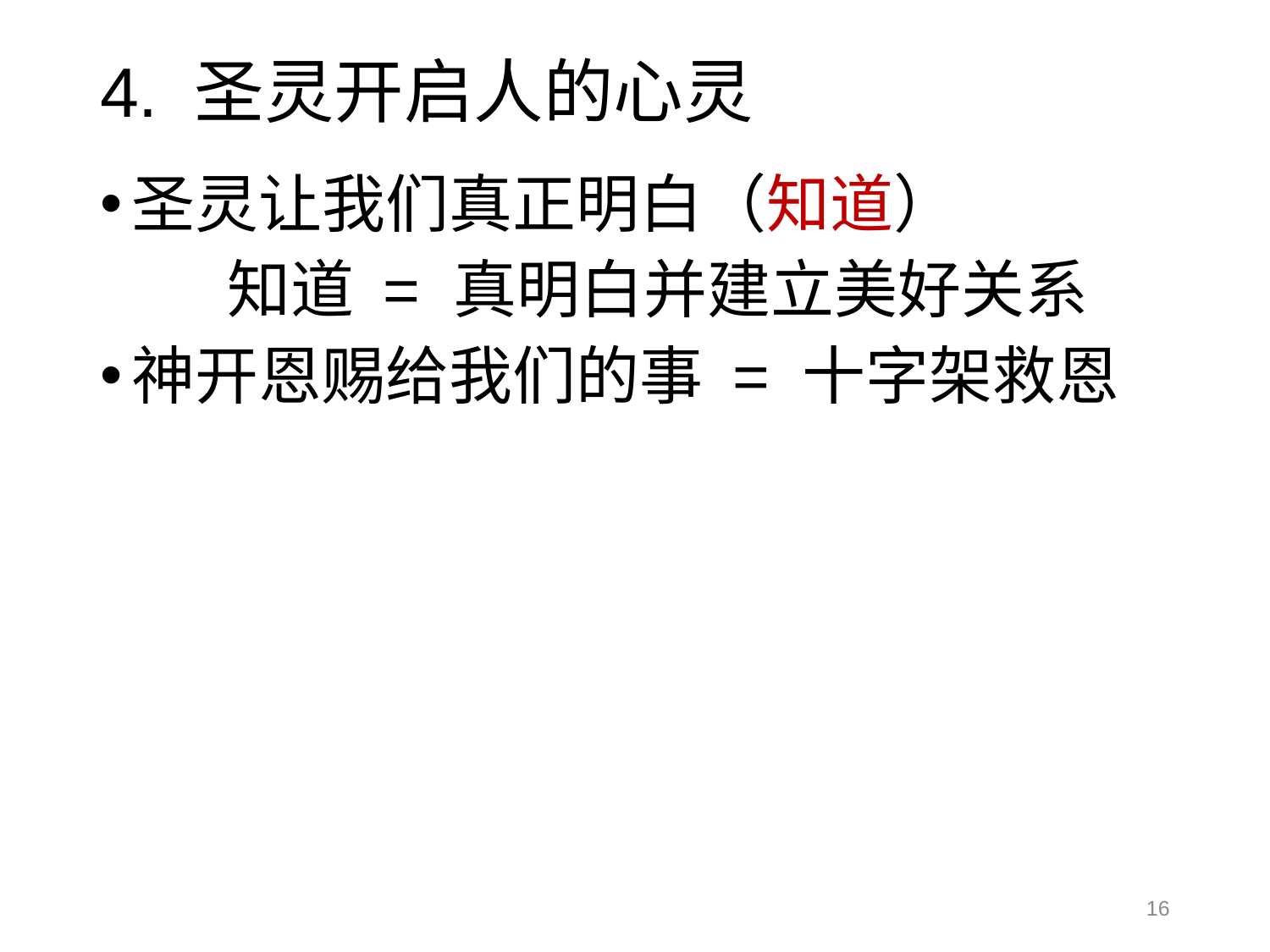

# 4. 圣灵开启人的心灵
圣灵让我们真正明白（知道）
	知道 = 真明白并建立美好关系
神开恩赐给我们的事 = 十字架救恩
16